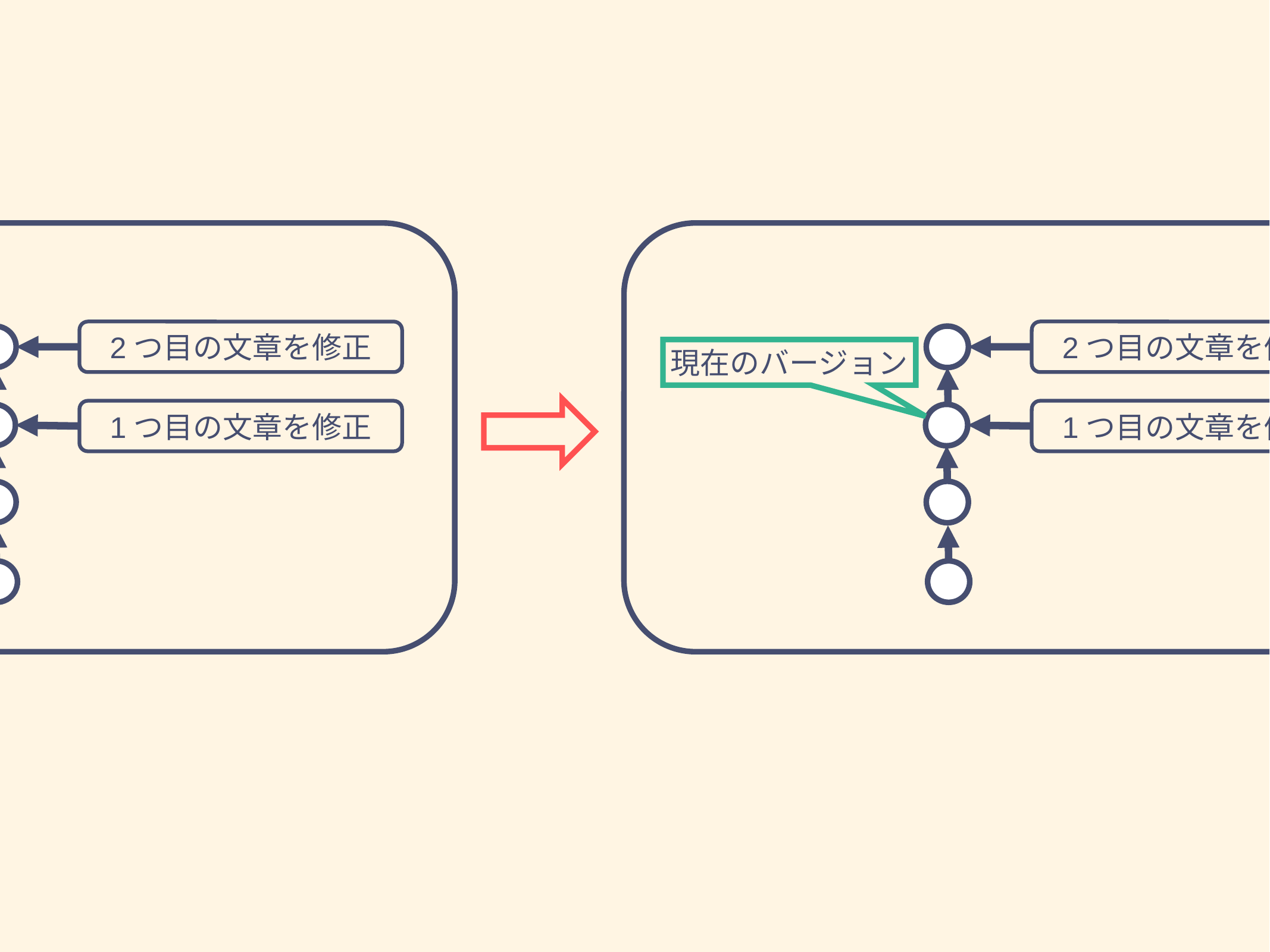

現在のバージョン
2つ目の文章を修正

1つ目の文章を修正

2つ目の文章を修正

現在のバージョン
1つ目の文章を修正